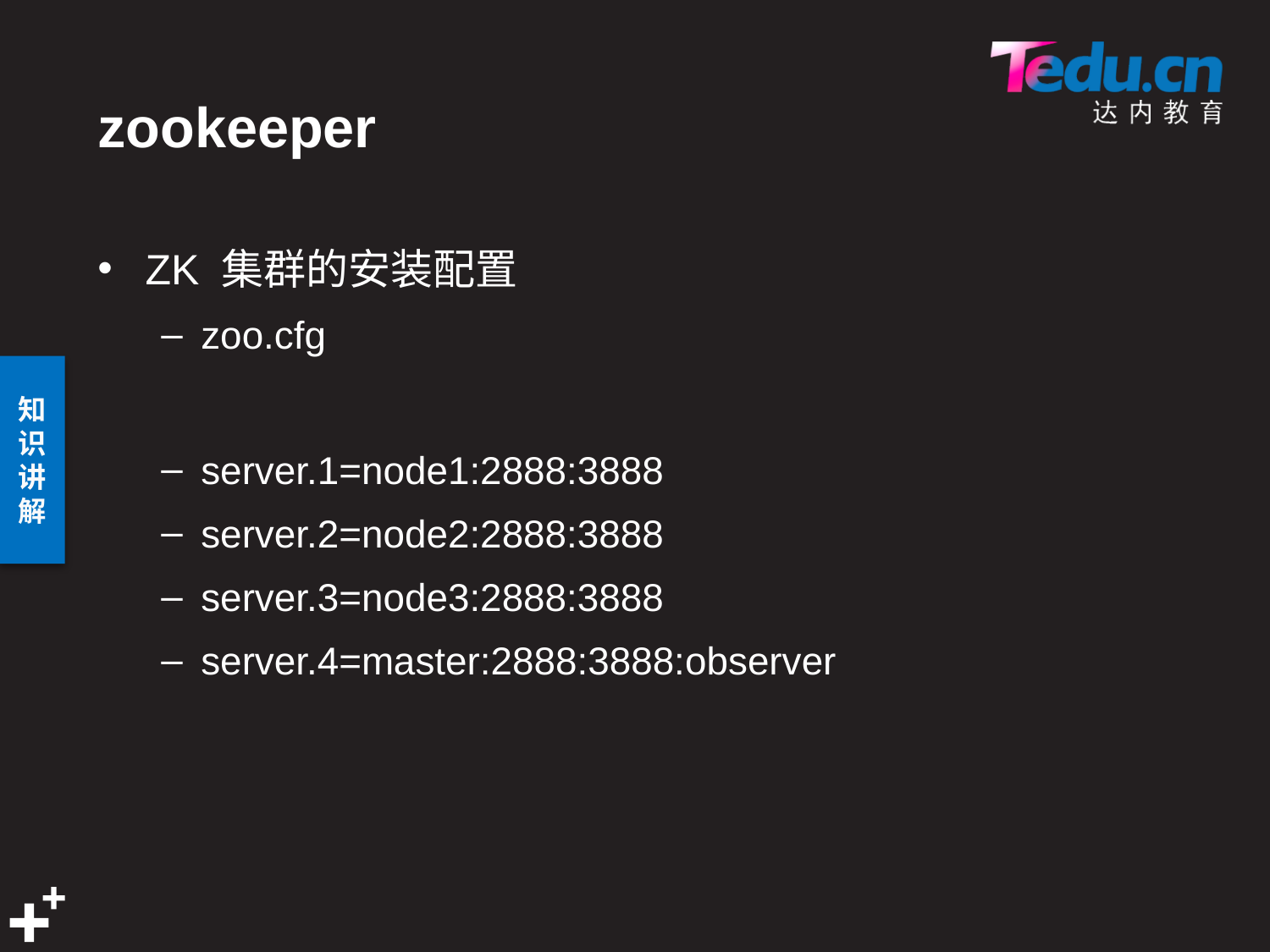

# zookeeper
ZK 集群的安装配置
zoo.cfg

server.1=node1:2888:3888
server.2=node2:2888:3888
server.3=node3:2888:3888
server.4=master:2888:3888:observer